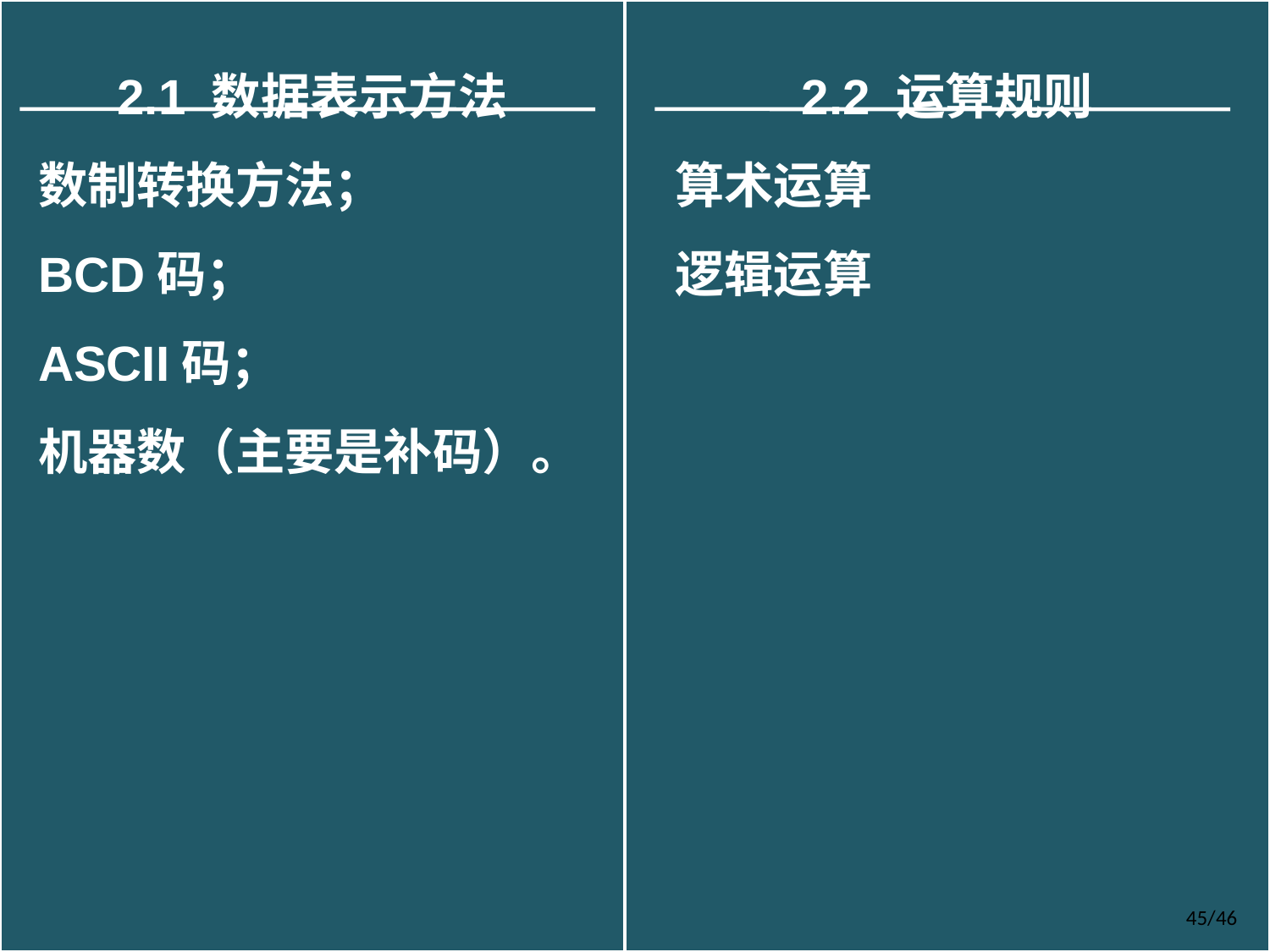

2.1 数据表示方法
数制转换方法；
BCD码；
ASCII码；
机器数（主要是补码）。
2.2 运算规则
算术运算
逻辑运算
45/46